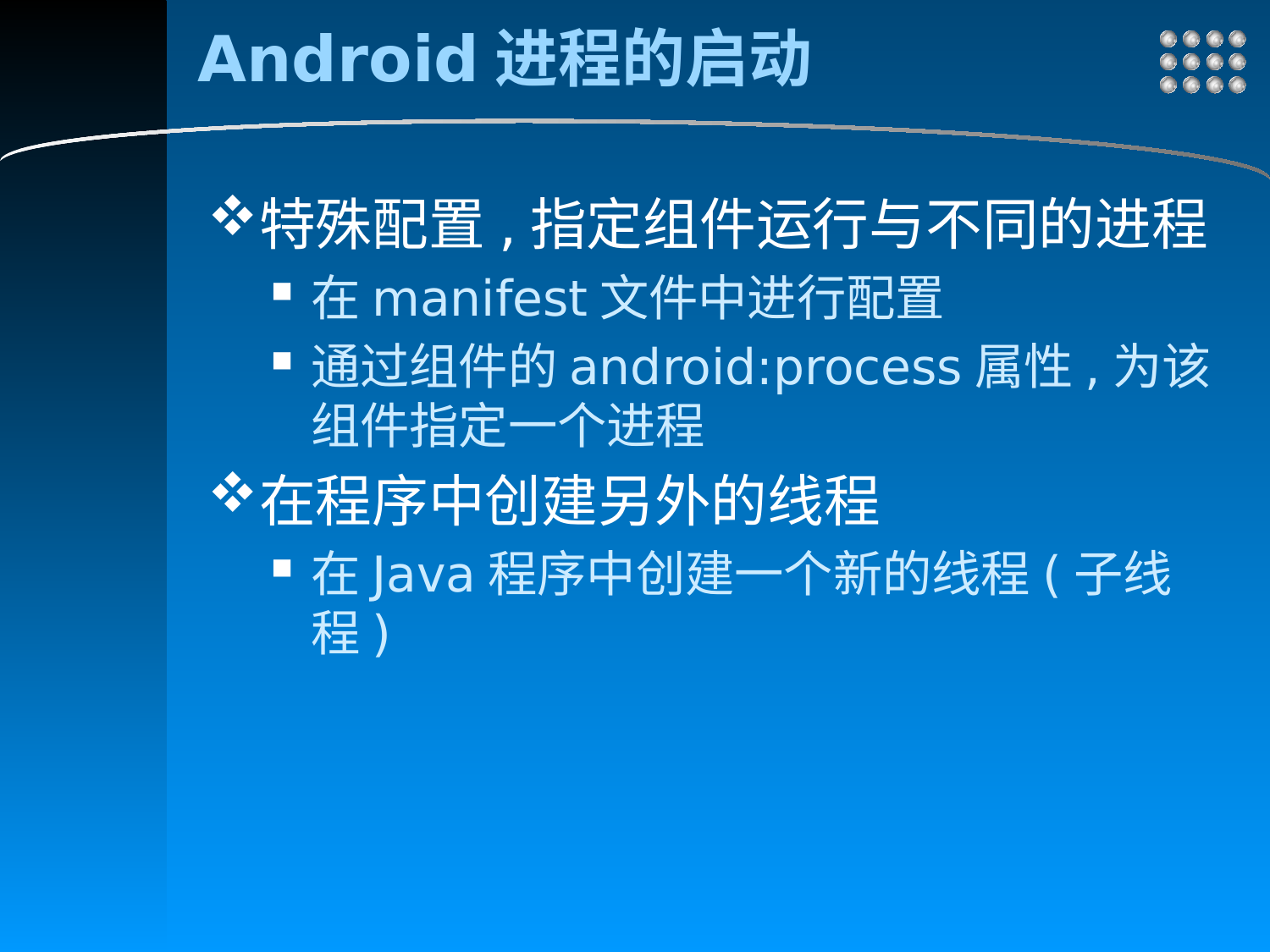

# Android进程的启动
特殊配置,指定组件运行与不同的进程
在manifest文件中进行配置
通过组件的android:process属性,为该组件指定一个进程
在程序中创建另外的线程
在Java程序中创建一个新的线程(子线程)